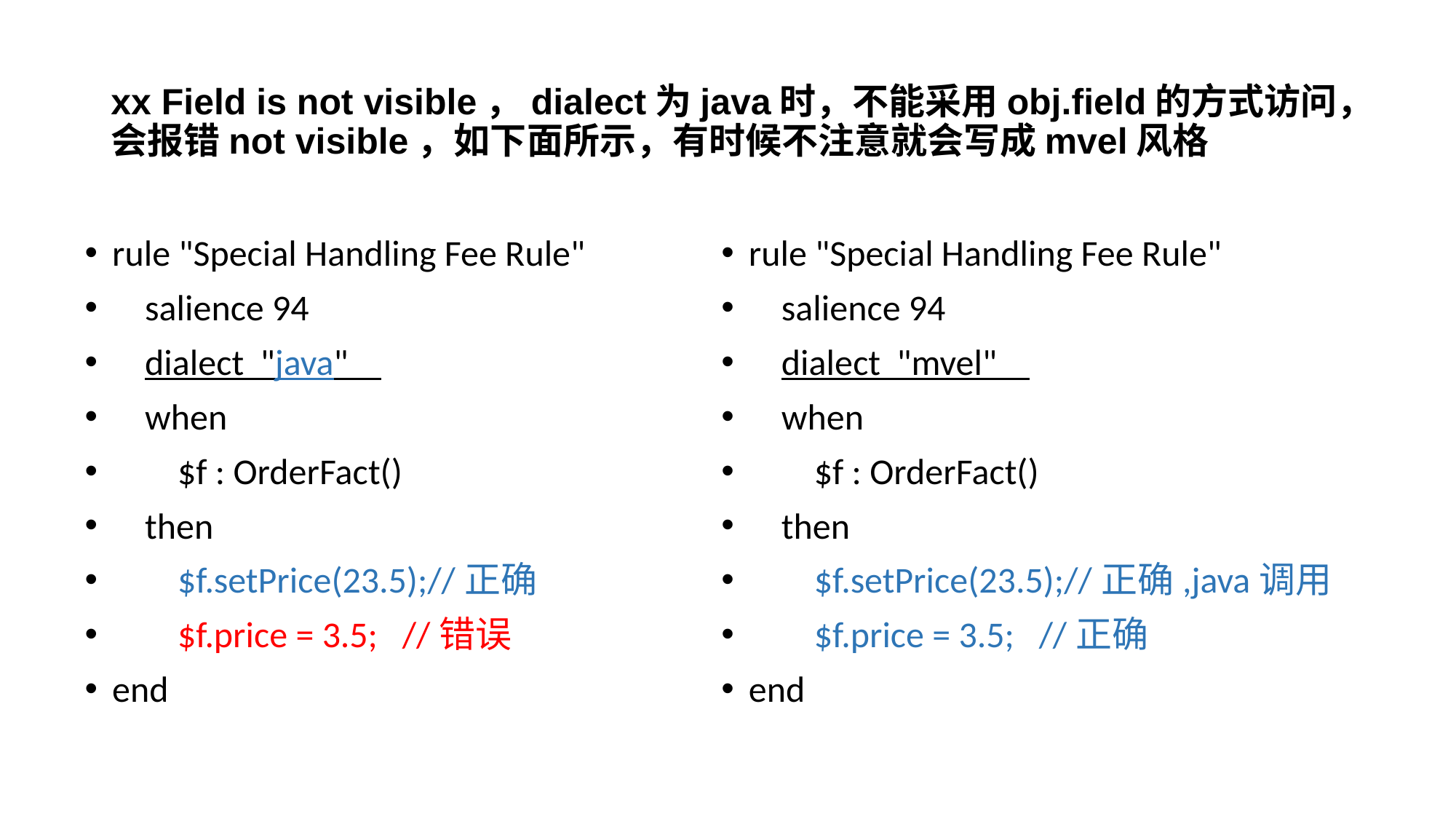

# xx Field is not visible，dialect为java时，不能采用obj.field的方式访问，会报错not visible，如下面所示，有时候不注意就会写成mvel风格
rule "Special Handling Fee Rule"
    salience 94
    dialect  "java"
    when
        $f : OrderFact()
    then
        $f.setPrice(23.5);//正确
        $f.price = 3.5;   //错误
end
rule "Special Handling Fee Rule"
    salience 94
    dialect  "mvel"
    when
        $f : OrderFact()
    then
        $f.setPrice(23.5);//正确,java调用
        $f.price = 3.5;   //正确
end